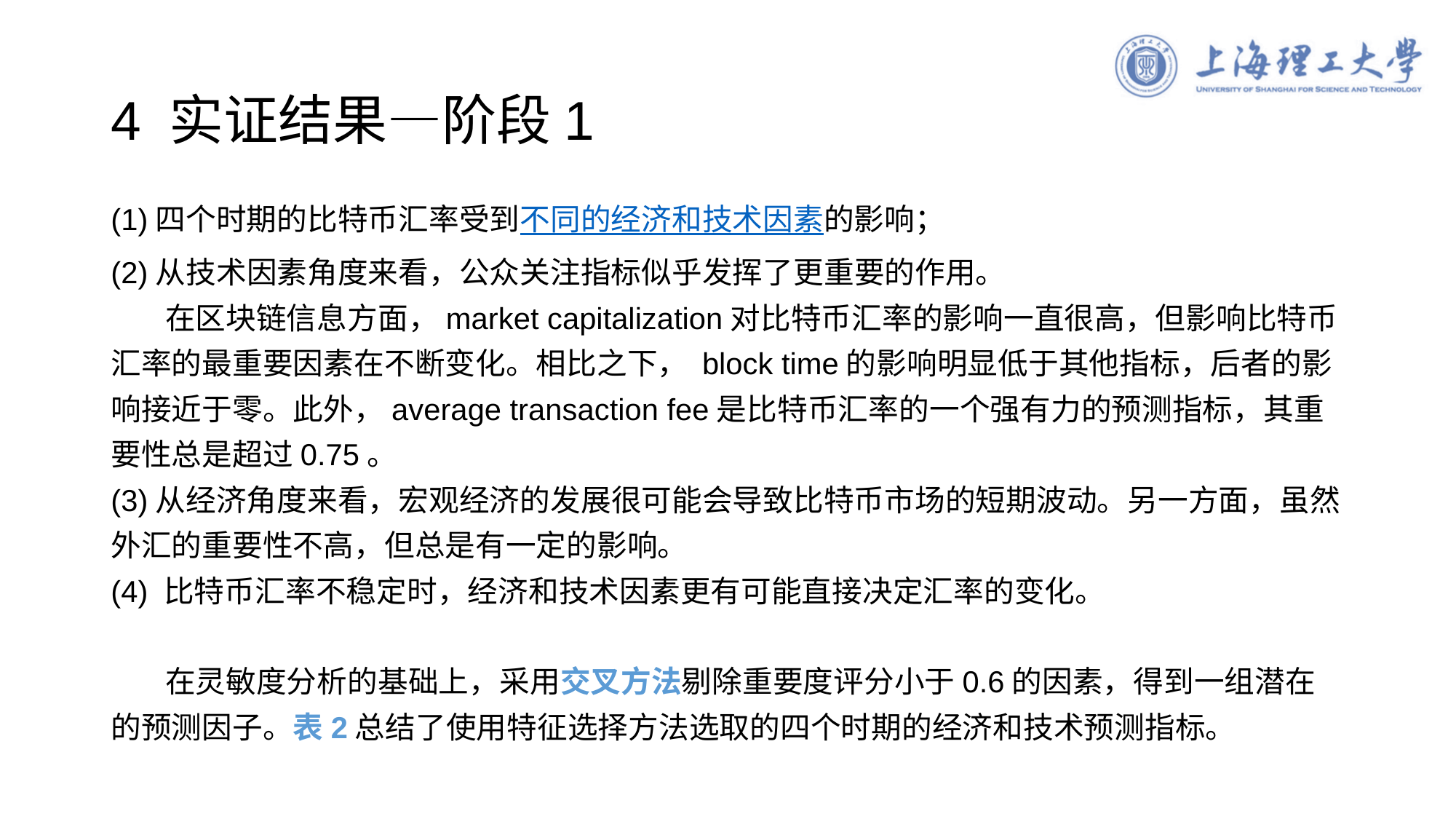

# 4 实证结果—阶段1
(1)四个时期的比特币汇率受到不同的经济和技术因素的影响；
(2)从技术因素角度来看，公众关注指标似乎发挥了更重要的作用。
       在区块链信息方面，market capitalization对比特币汇率的影响一直很高，但影响比特币汇率的最重要因素在不断变化。相比之下， block time的影响明显低于其他指标，后者的影响接近于零。此外，average transaction fee是比特币汇率的一个强有力的预测指标，其重要性总是超过0.75。
(3)从经济角度来看，宏观经济的发展很可能会导致比特币市场的短期波动。另一方面，虽然外汇的重要性不高，但总是有一定的影响。
(4) 比特币汇率不稳定时，经济和技术因素更有可能直接决定汇率的变化。

       在灵敏度分析的基础上，采用交叉方法剔除重要度评分小于0.6的因素，得到一组潜在的预测因子。表2总结了使用特征选择方法选取的四个时期的经济和技术预测指标。